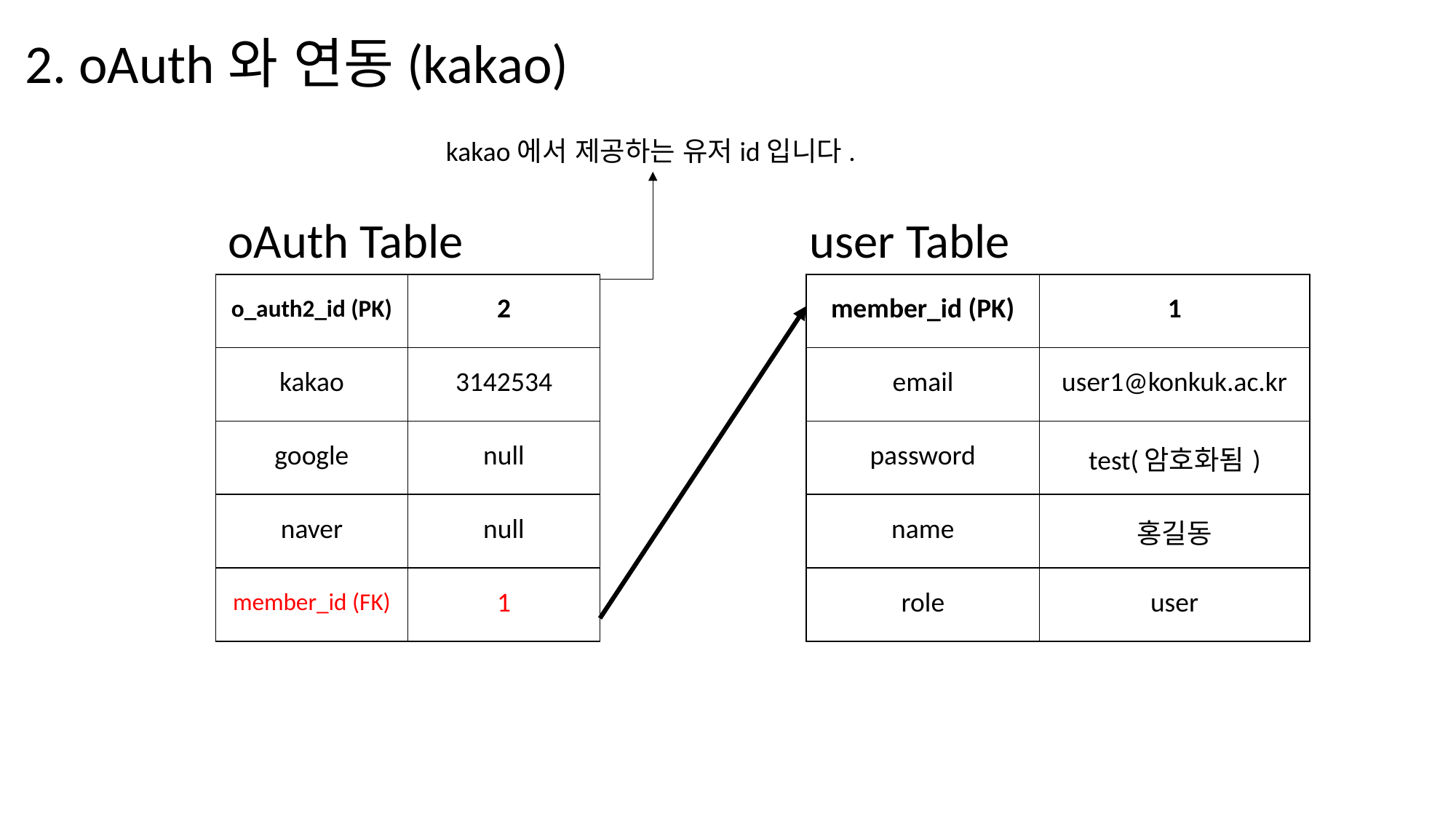

2. oAuth와 연동(kakao)
kakao에서 제공하는 유저id입니다.
oAuth Table
user Table
| o\_auth2\_id (PK) | 2 |
| --- | --- |
| kakao | 3142534 |
| google | null |
| naver | null |
| member\_id (FK) | 1 |
| member\_id (PK) | 1 |
| --- | --- |
| email | user1@konkuk.ac.kr |
| password | test(암호화됨) |
| name | 홍길동 |
| role | user |